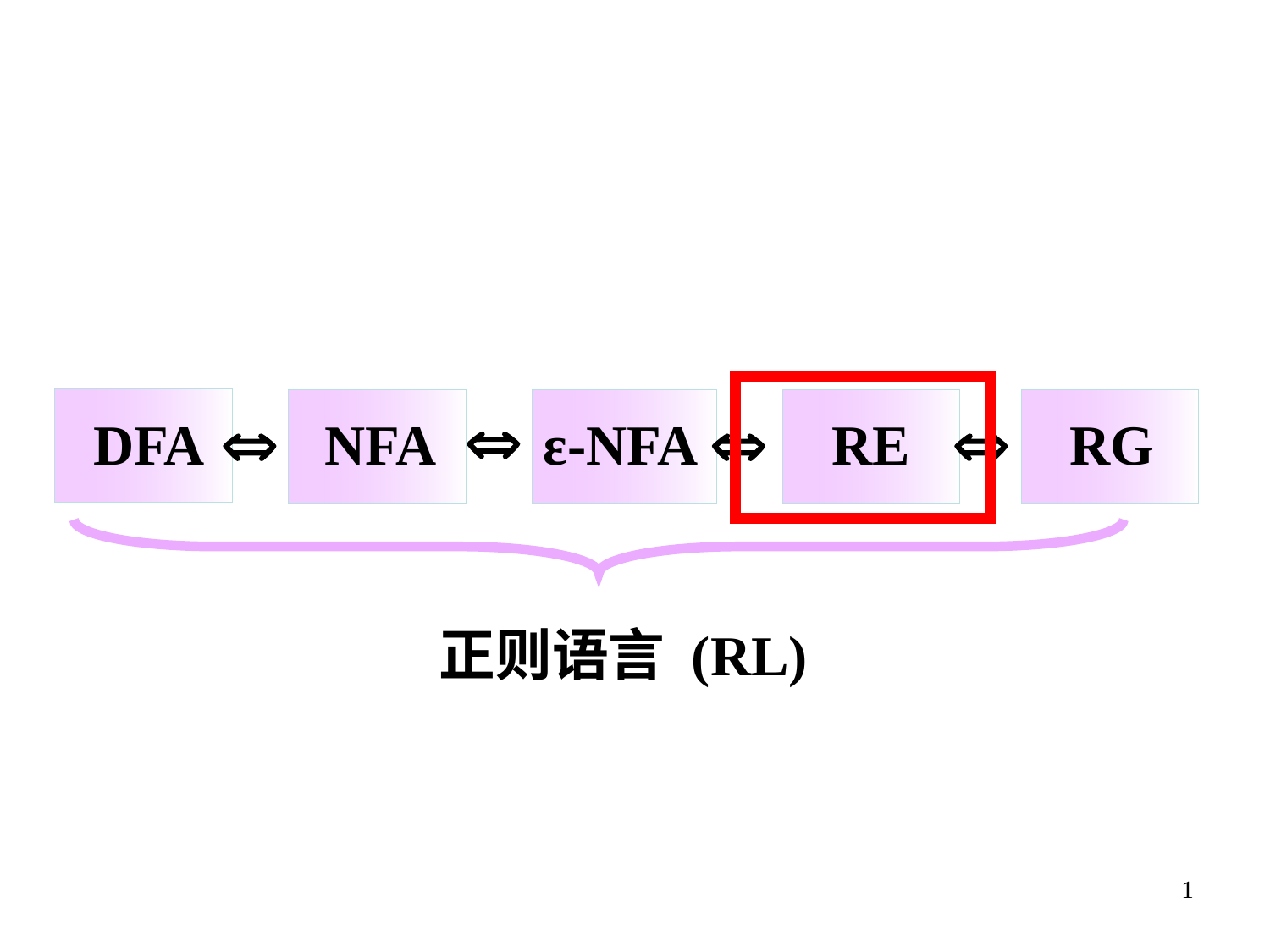

⇔
⇔
⇔
⇔
DFA
NFA
ε-NFA
RE
RG
正则语言 (RL)

1